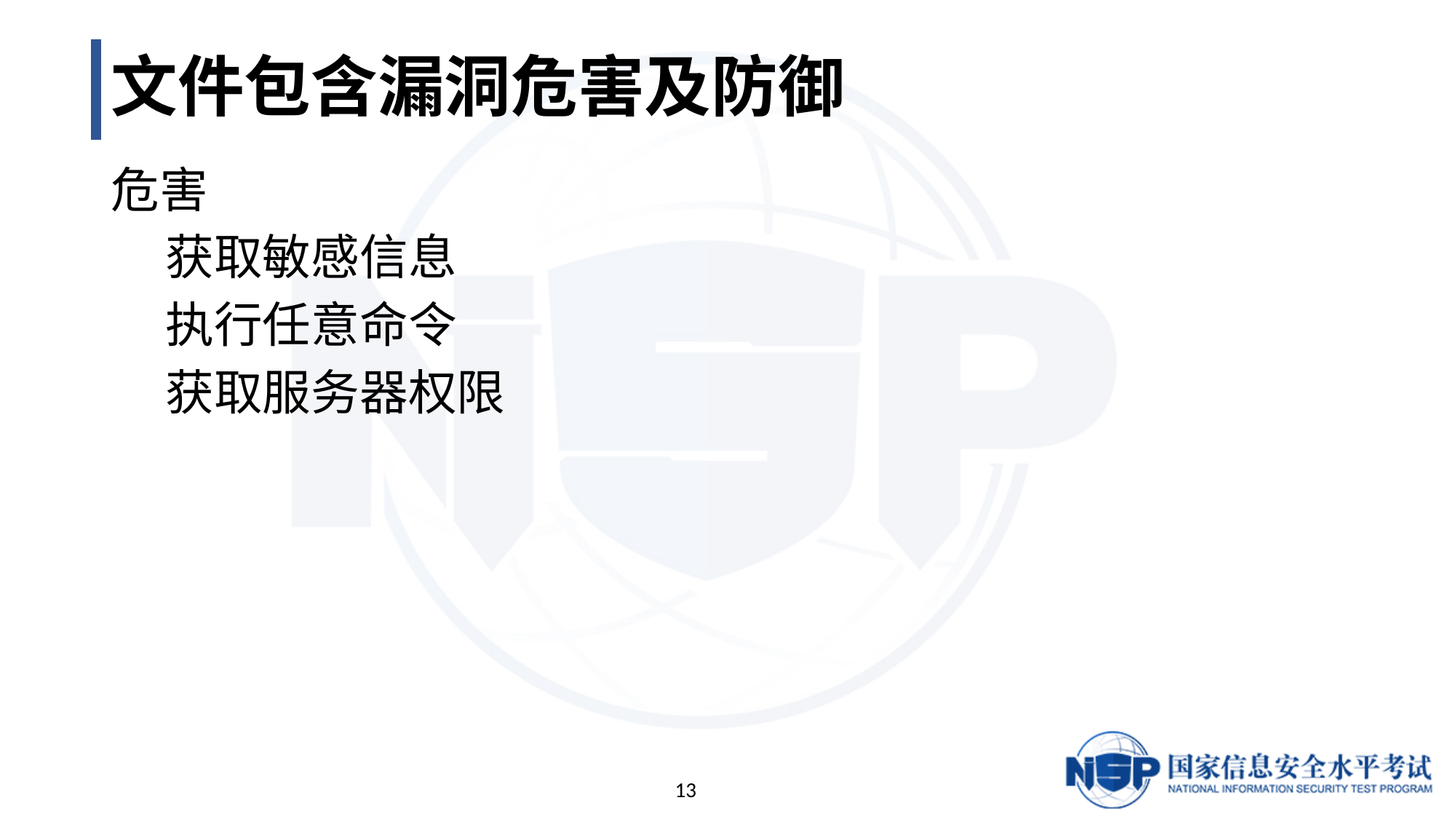

# 文件包含漏洞危害及防御
危害
获取敏感信息
执行任意命令
获取服务器权限